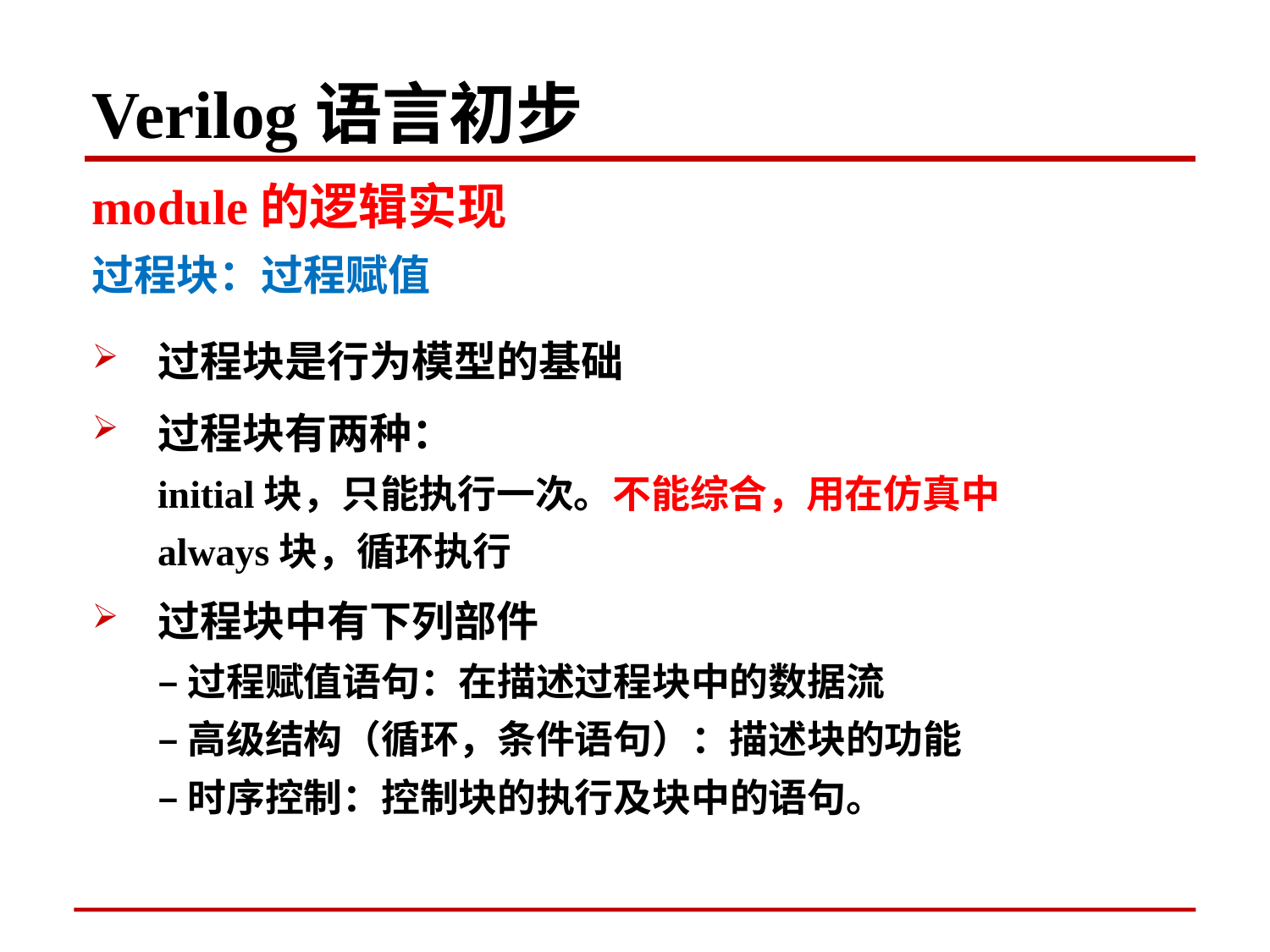

Verilog语言初步
module的逻辑实现
过程块：过程赋值
过程块是行为模型的基础
过程块有两种：
initial块，只能执行一次。不能综合，用在仿真中
always块，循环执行
过程块中有下列部件
– 过程赋值语句：在描述过程块中的数据流
– 高级结构（循环，条件语句）：描述块的功能
– 时序控制：控制块的执行及块中的语句。